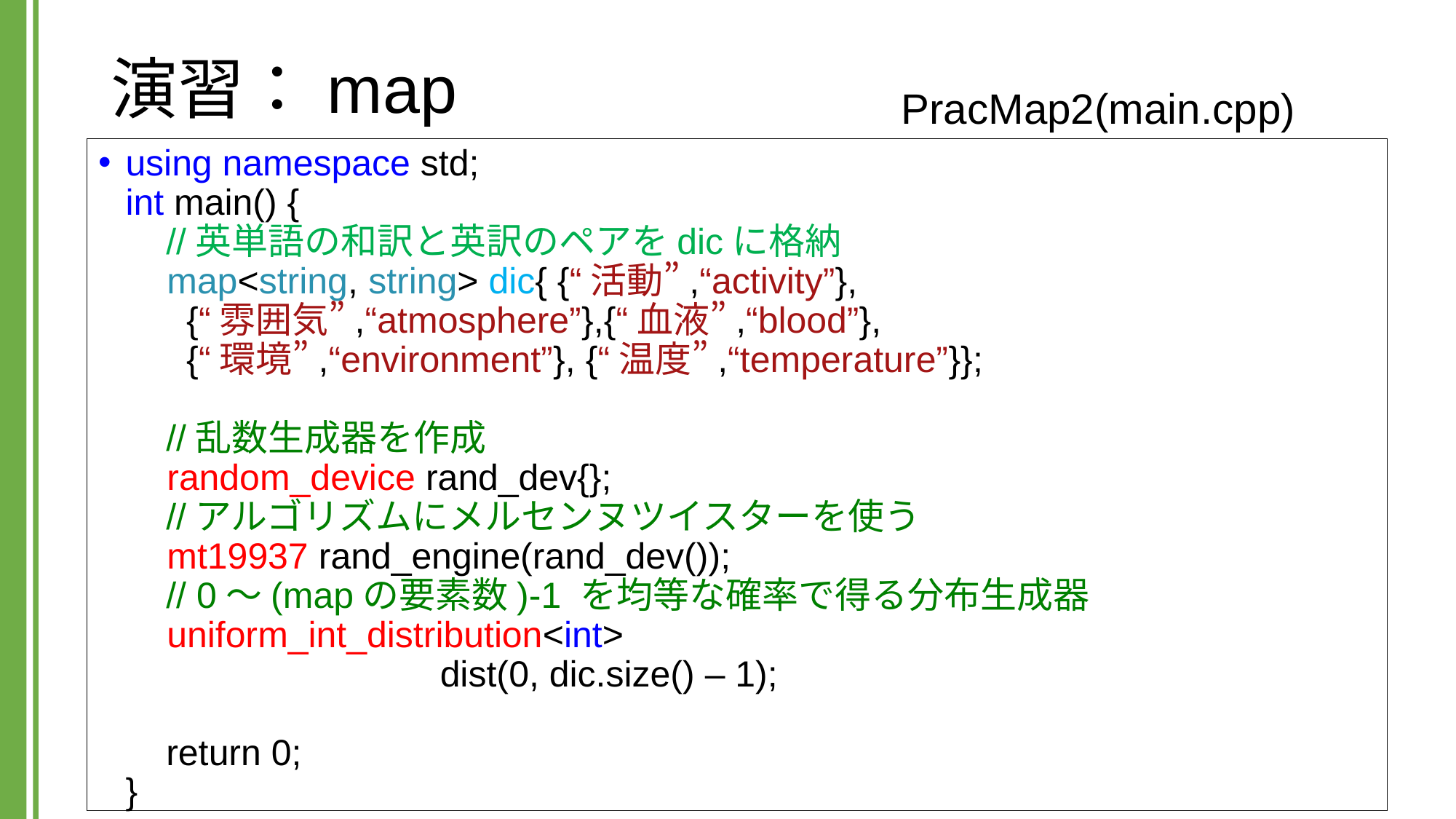

# 演習：map
PracMap2(main.cpp)
using namespace std;
int main() {
    //英単語の和訳と英訳のペアをdicに格納
    map<string, string> dic{ {“活動”,“activity”},
      {“雰囲気”,“atmosphere”},{“血液”,“blood”},
      {“環境”,“environment”}, {“温度”,“temperature”}};
    //乱数生成器を作成
    random_device rand_dev{};
    //アルゴリズムにメルセンヌツイスターを使う
    mt19937 rand_engine(rand_dev());
    // 0～(mapの要素数)-1 を均等な確率で得る分布生成器
    uniform_int_distribution<int>
                               dist(0, dic.size() – 1);
    return 0;
}